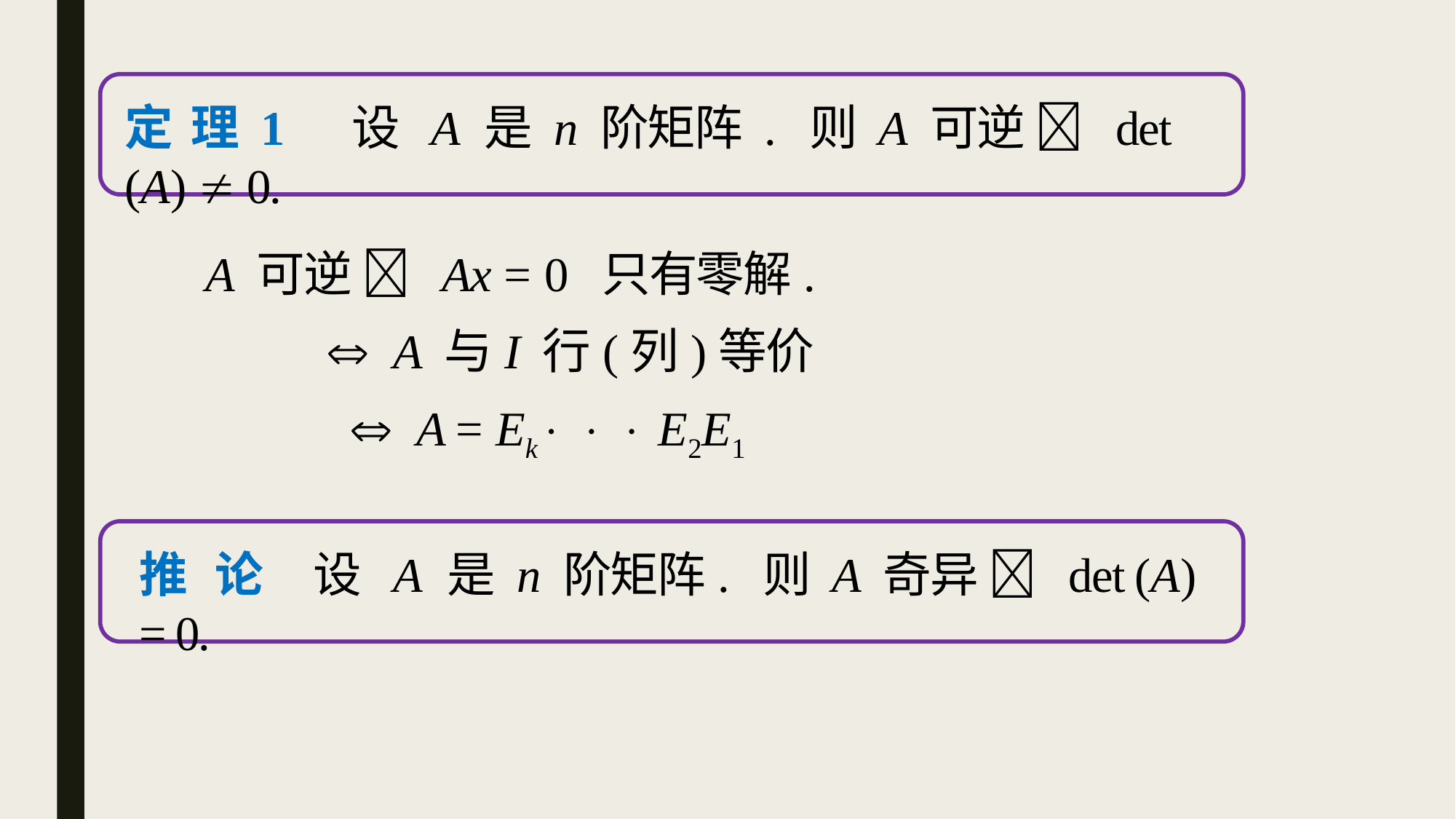

定  理 1     设  A 是 n 阶矩阵 .  则 A 可逆 ⇔  det (A) ≠ 0.
A 可逆 ⇔  Ax = 0  只有零解.
⇔  A 与I 行(列)等价
⇔  A = Ek⋅ ⋅ ⋅ E2E1

推   论     设  A 是 n 阶矩阵.  则 A 奇异 ⇔  det (A) = 0.